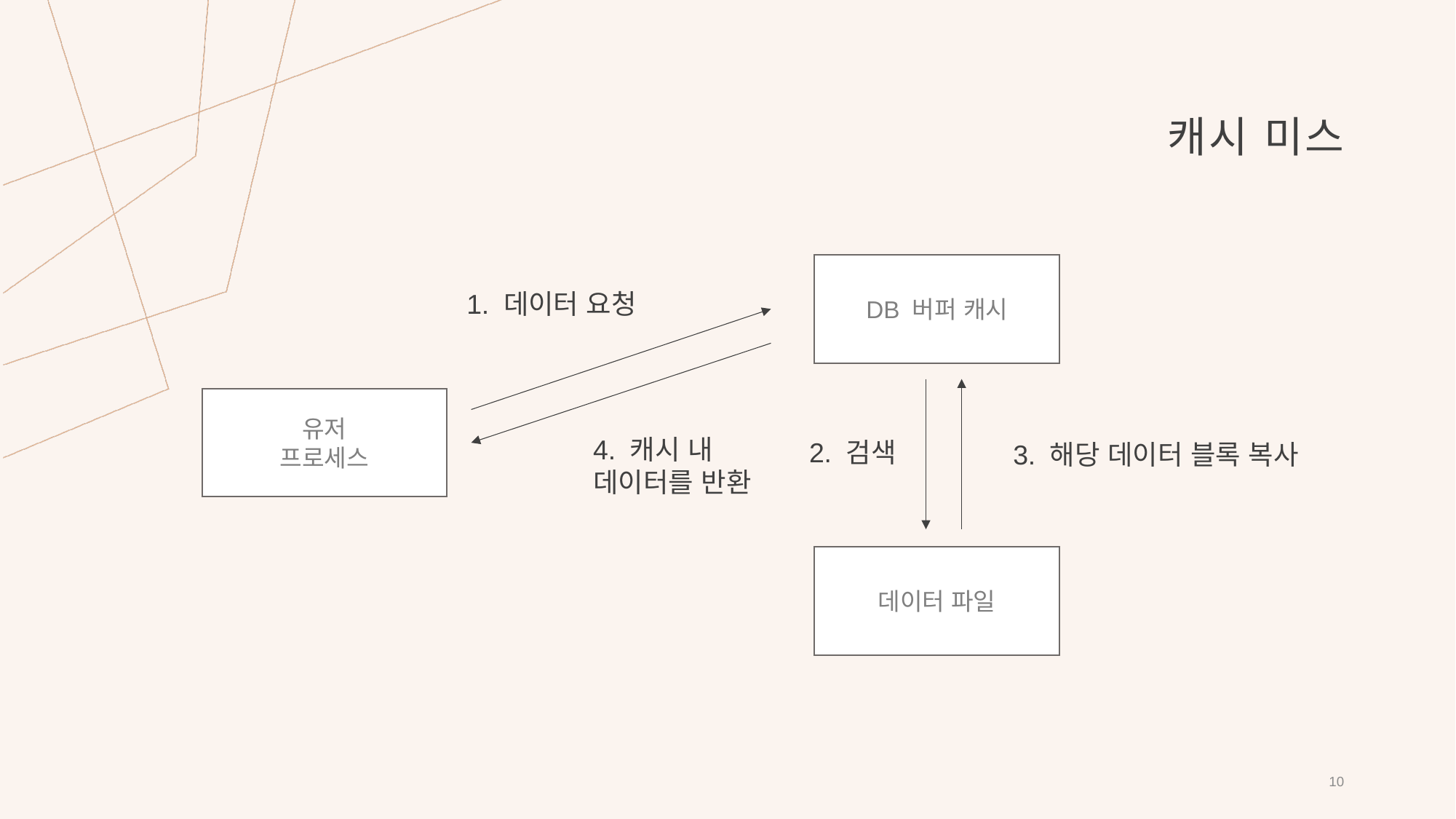

# 캐시 미스
DB 버퍼 캐시
1. 데이터 요청
유저
프로세스
4. 캐시 내
데이터를 반환
2. 검색
3. 해당 데이터 블록 복사
데이터 파일
10